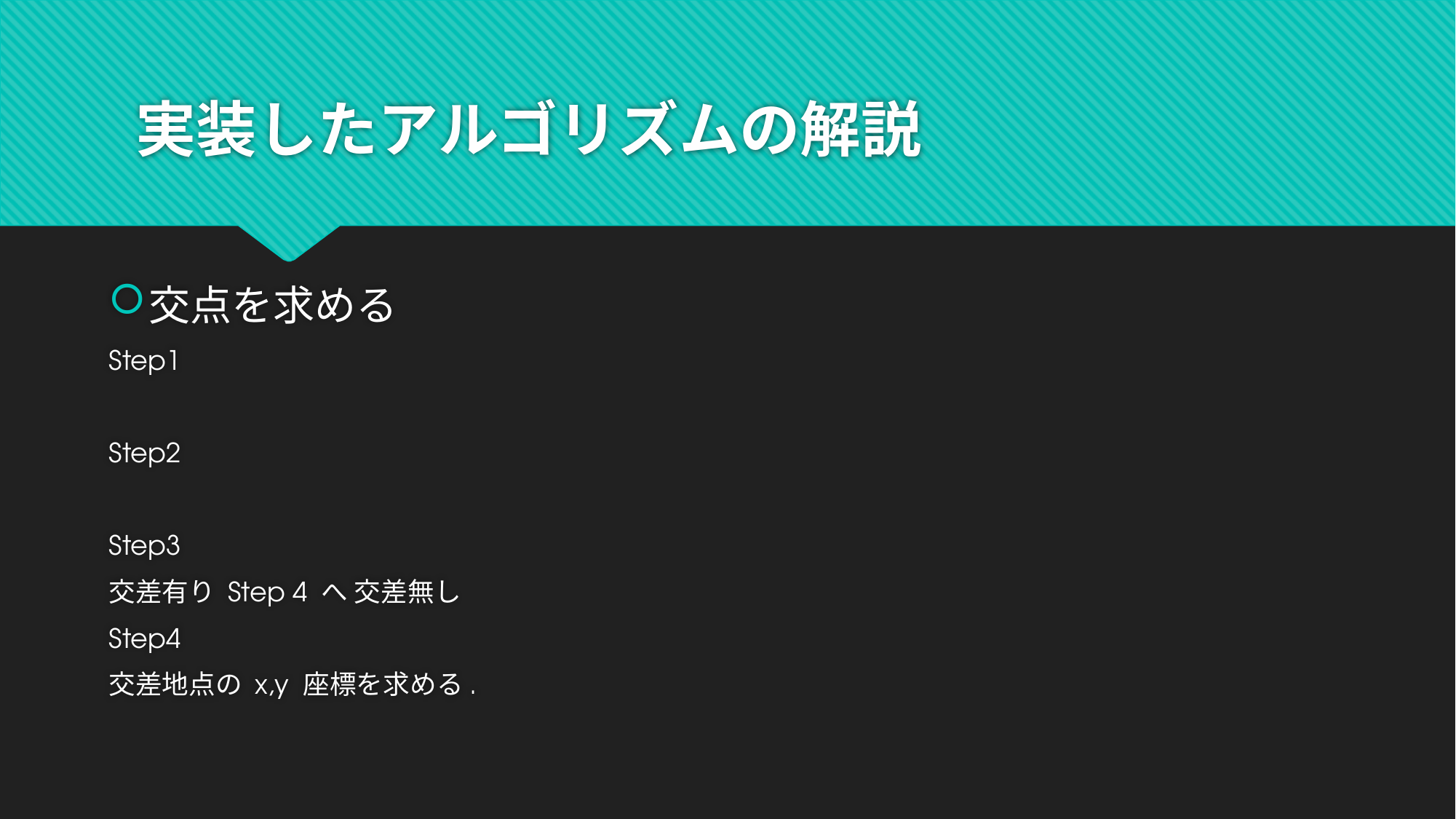

# 実装したアルゴリズムの解説
交点を求める
Step1

Step2

Step3
交差有り Step 4 へ 交差無し
Step4
交差地点の x,y 座標を求める.